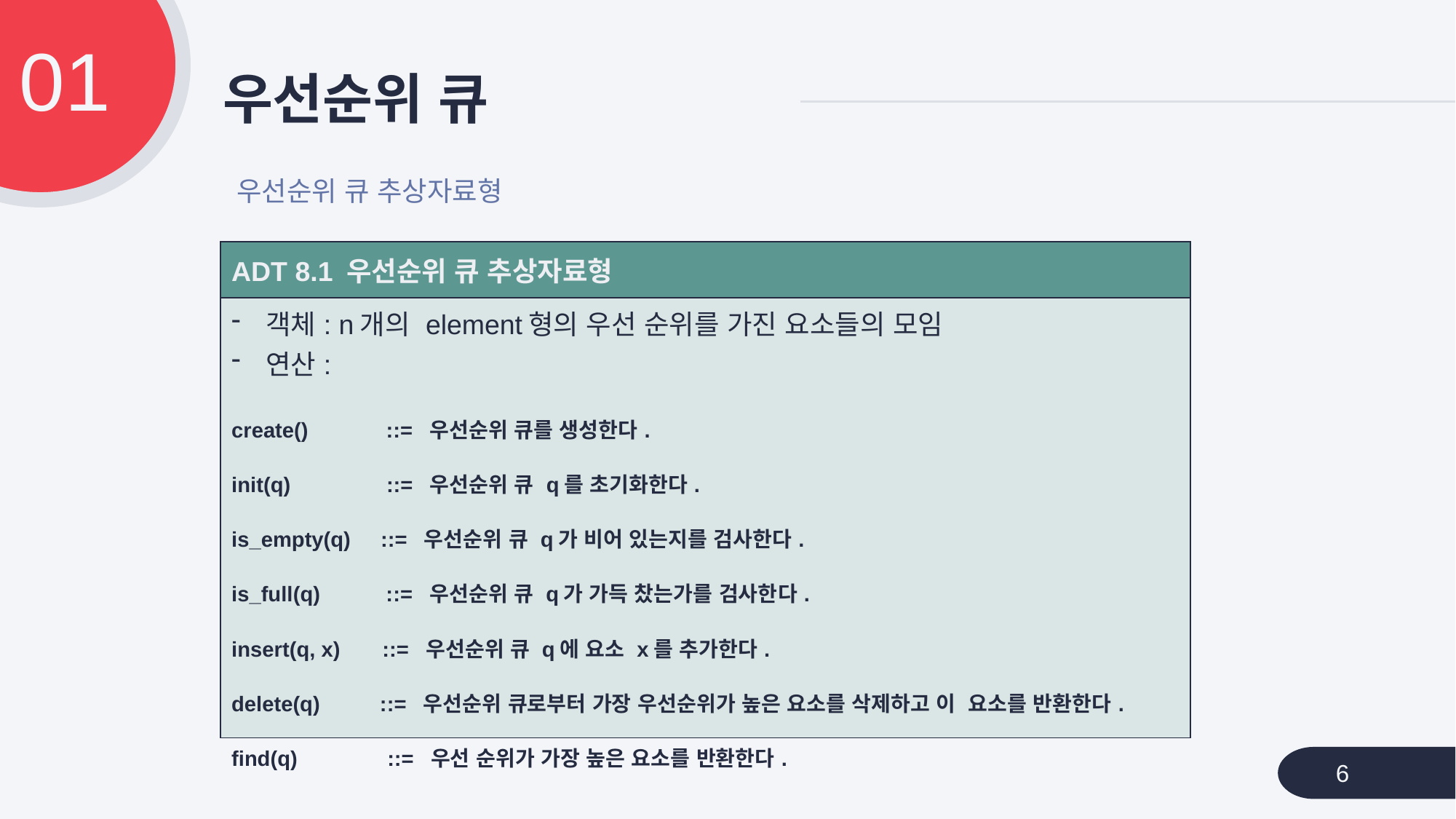

01
# 우선순위 큐
우선순위 큐 추상자료형
| ADT 8.1 우선순위 큐 추상자료형 |
| --- |
| 객체: n개의 element형의 우선 순위를 가진 요소들의 모임 연산: create() ::= 우선순위 큐를 생성한다. init(q) ::= 우선순위 큐 q를 초기화한다. is\_empty(q) ::= 우선순위 큐 q가 비어 있는지를 검사한다. is\_full(q) ::= 우선순위 큐 q가 가득 찼는가를 검사한다. insert(q, x) ::= 우선순위 큐 q에 요소 x를 추가한다. delete(q) ::= 우선순위 큐로부터 가장 우선순위가 높은 요소를 삭제하고 이 요소를 반환한다. find(q) ::= 우선 순위가 가장 높은 요소를 반환한다. |
6